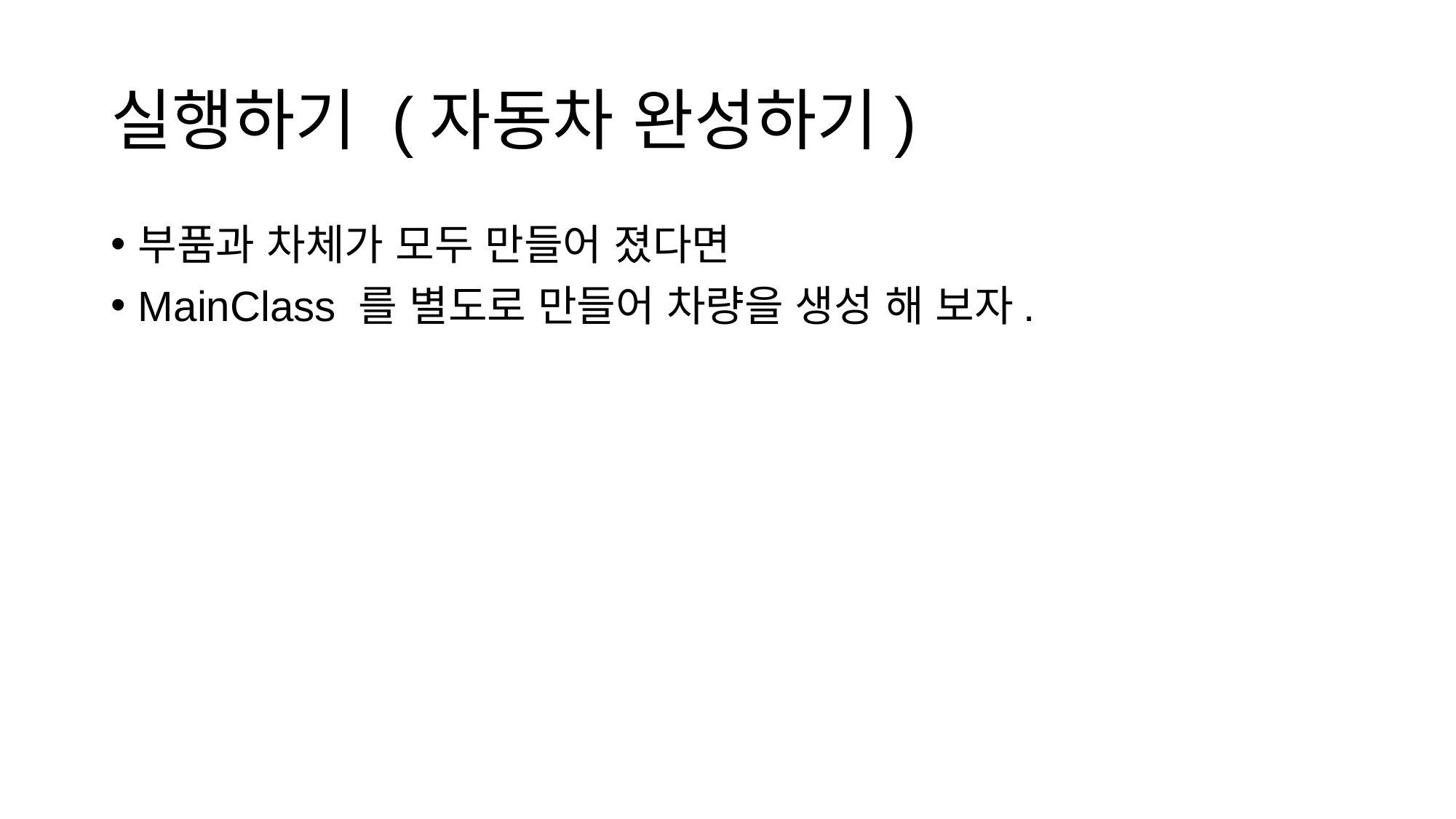

# 실행하기 (자동차 완성하기)
부품과 차체가 모두 만들어 졌다면
MainClass 를 별도로 만들어 차량을 생성 해 보자.